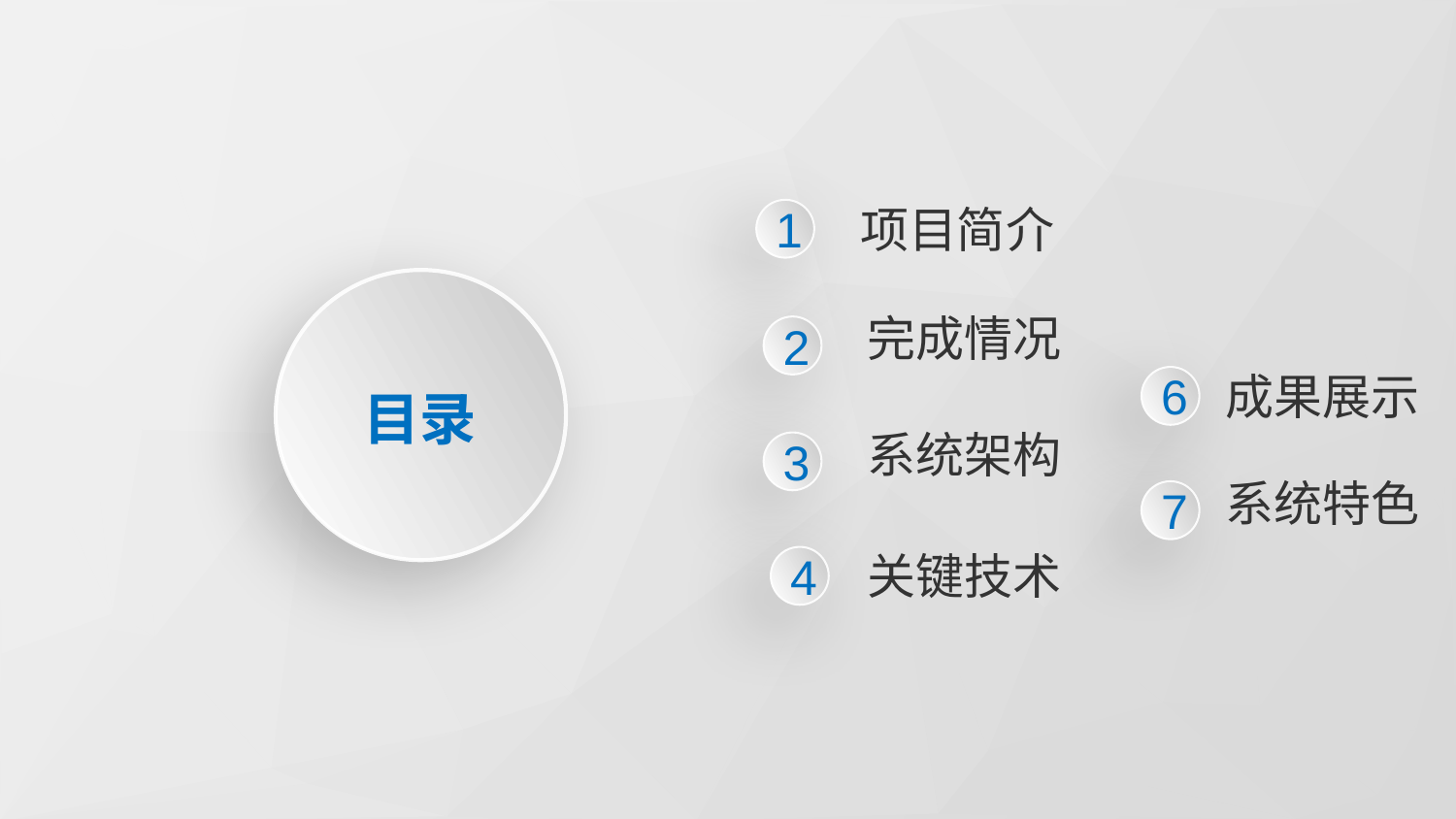

项目简介
1

完成情况
2
成果展示
6
目录
系统架构
3
系统特色
7
关键技术
4